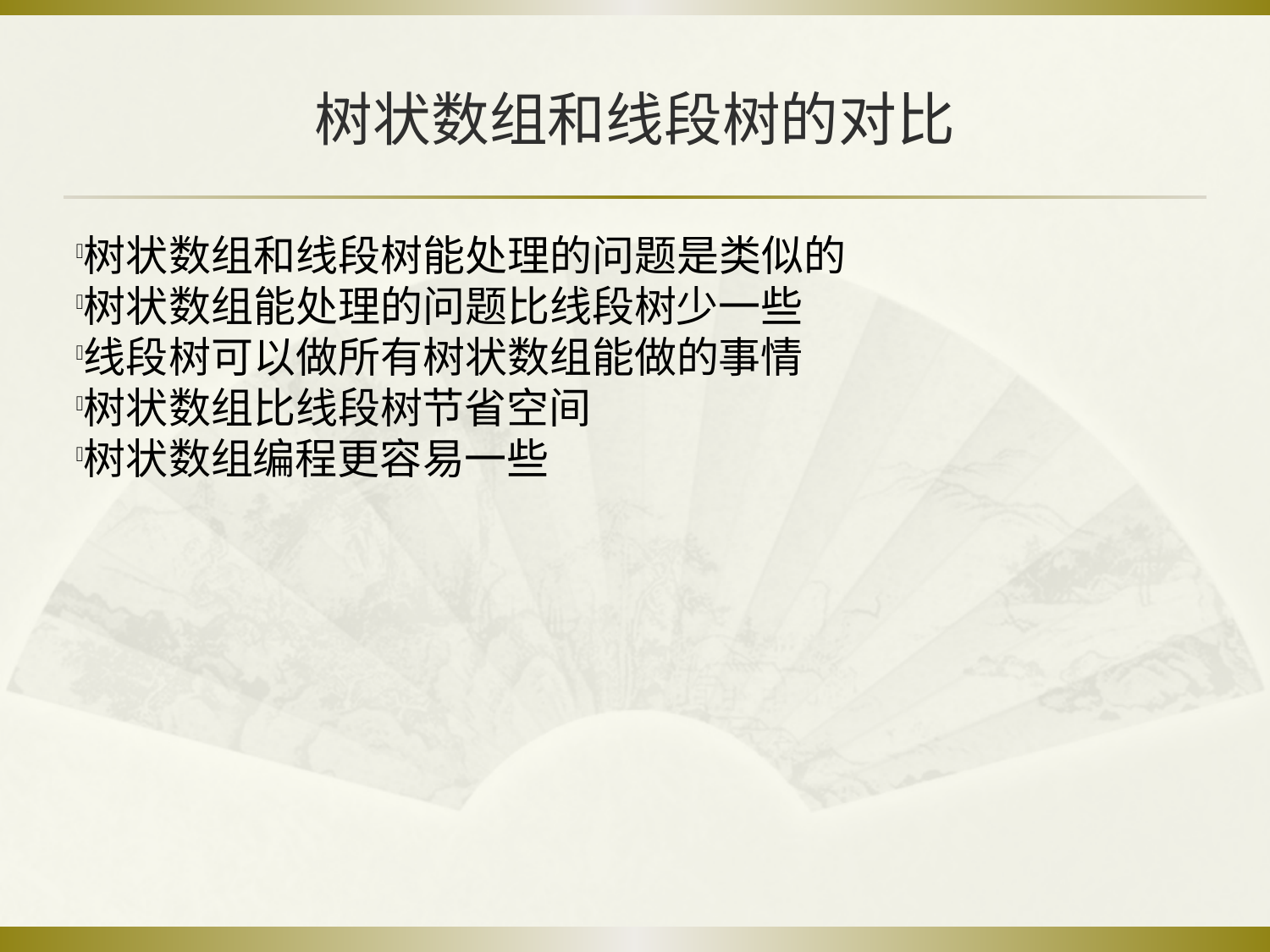

树状数组和线段树的对比
树状数组和线段树能处理的问题是类似的
树状数组能处理的问题比线段树少一些
线段树可以做所有树状数组能做的事情
树状数组比线段树节省空间
树状数组编程更容易一些